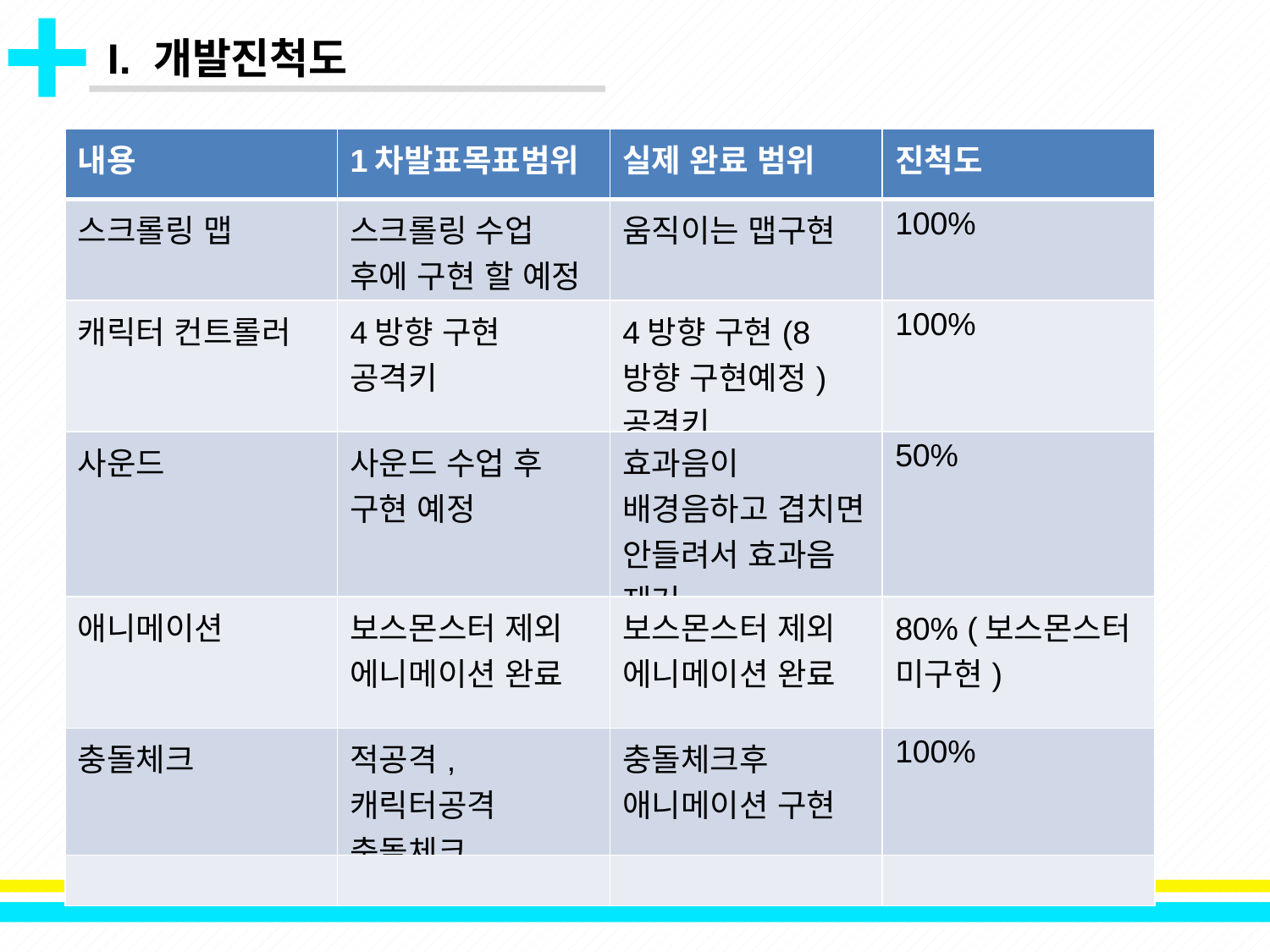

+
I. 개발진척도

| 내용 | 1차발표목표범위 | 실제 완료 범위 | 진척도 |
| --- | --- | --- | --- |
| 스크롤링 맵 | 스크롤링 수업 후에 구현 할 예정 | 움직이는 맵구현 | 100% |
| 캐릭터 컨트롤러 | 4방향 구현 공격키 | 4방향 구현(8방향 구현예정) 공격키 | 100% |
| 사운드 | 사운드 수업 후 구현 예정 | 효과음이 배경음하고 겹치면 안들려서 효과음 제거 | 50% |
| 애니메이션 | 보스몬스터 제외 에니메이션 완료 | 보스몬스터 제외 에니메이션 완료 | 80% (보스몬스터 미구현) |
| 충돌체크 | 적공격,캐릭터공격 충돌체크 | 충돌체크후 애니메이션 구현 | 100% |
|  |  |  |  |